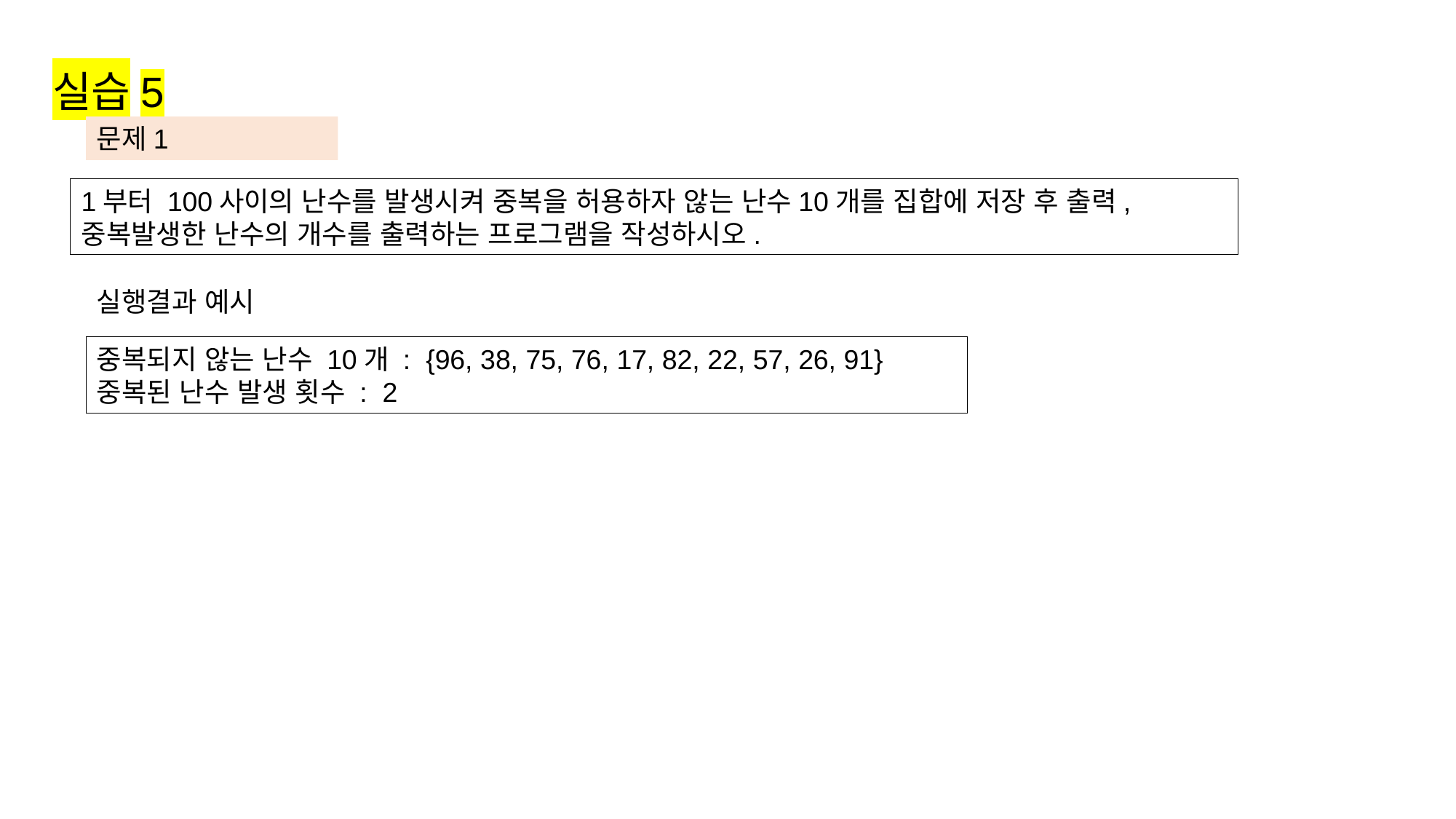

실습5
문제1
1부터 100사이의 난수를 발생시켜 중복을 허용하자 않는 난수10개를 집합에 저장 후 출력,
중복발생한 난수의 개수를 출력하는 프로그램을 작성하시오.
실행결과 예시
중복되지 않는 난수 10개 :  {96, 38, 75, 76, 17, 82, 22, 57, 26, 91}
중복된 난수 발생 횟수 :  2